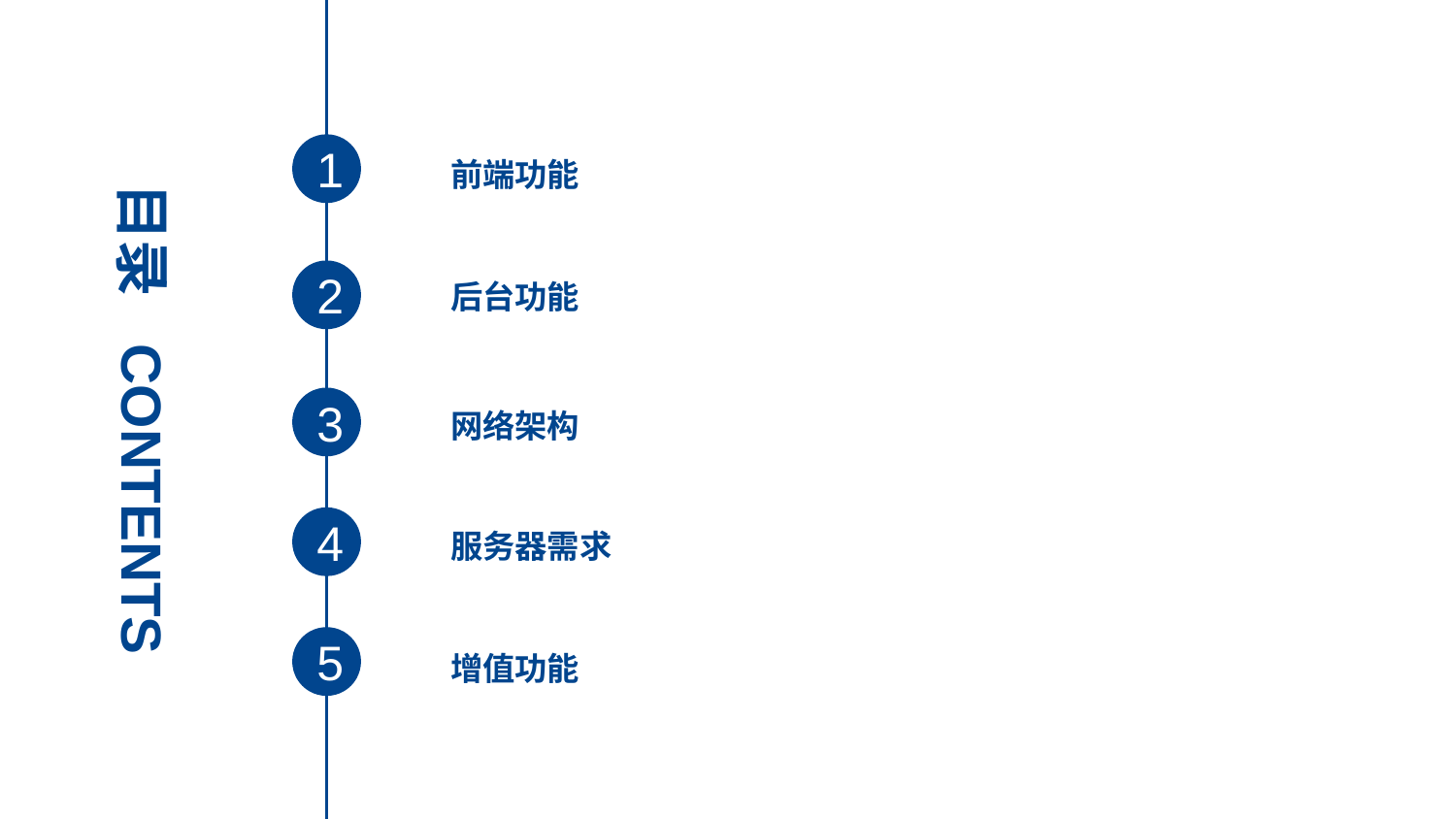

前端功能
1
目录
后台功能
2
网络架构
3
CONTENTS
服务器需求
4
增值功能
5